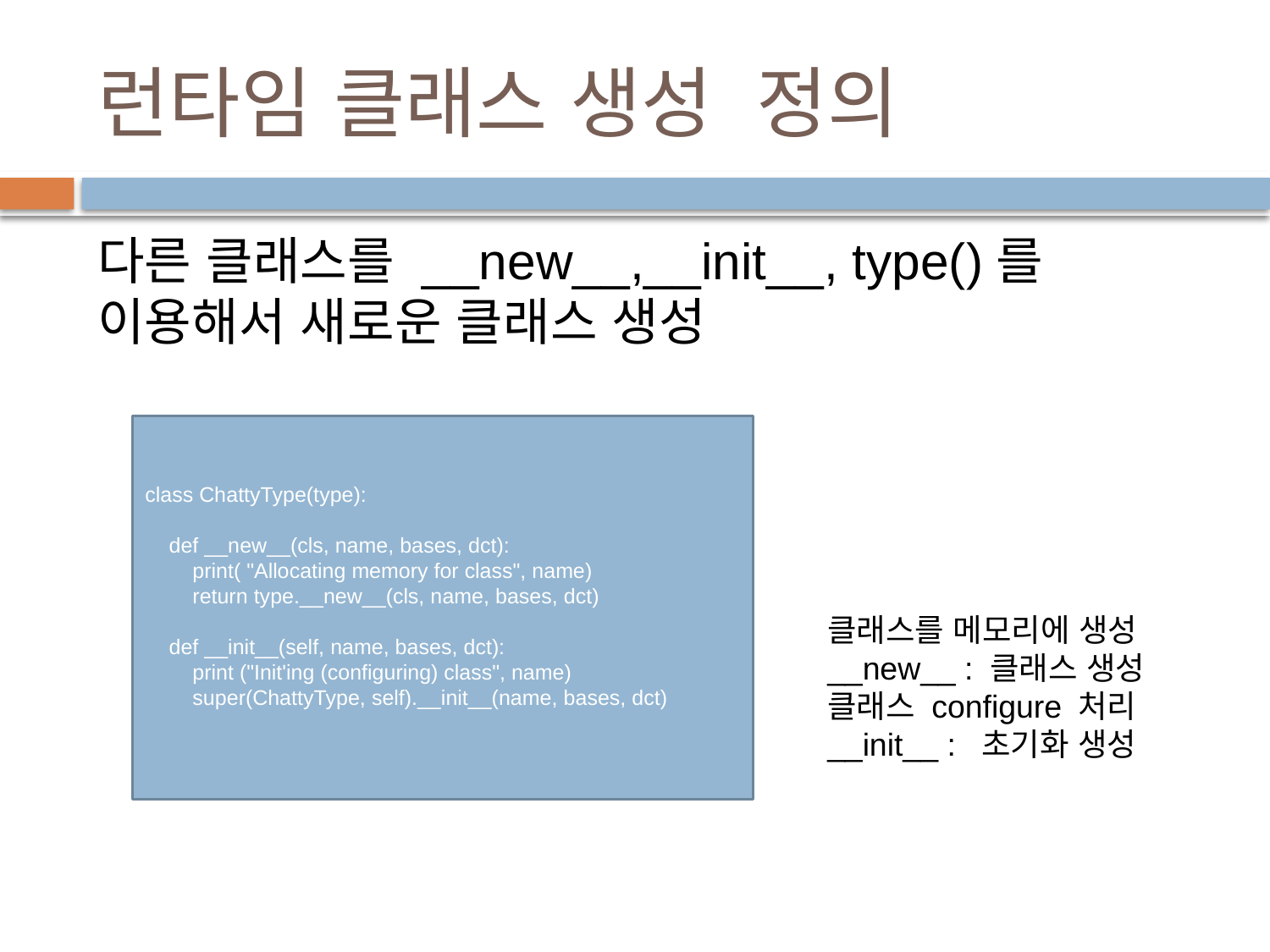

# 런타임 클래스 생성  정의
다른 클래스를 __new__,__init__, type()를 이용해서 새로운 클래스 생성
class ChattyType(type):

    def __new__(cls, name, bases, dct):
        print( "Allocating memory for class", name)
        return type.__new__(cls, name, bases, dct)

    def __init__(self, name, bases, dct):
        print ("Init'ing (configuring) class", name)
        super(ChattyType, self).__init__(name, bases, dct)

클래스를 메모리에 생성
__new__ : 클래스 생성
클래스 configure 처리
__init__ :  초기화 생성